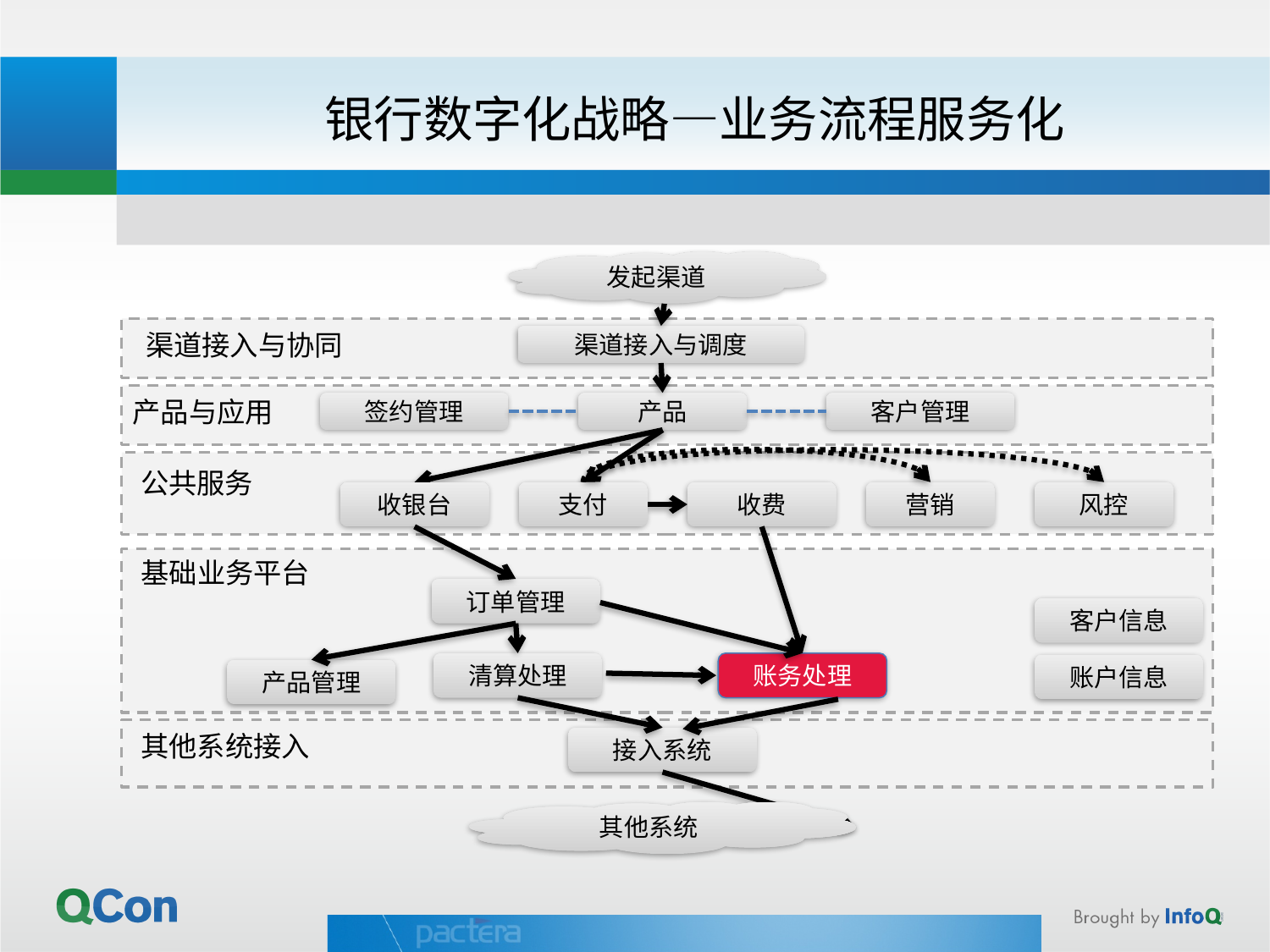

# 银行数字化战略—业务流程服务化
发起渠道

渠道接入与协同
渠道接入与调度

产品与应用
产品

公共服务
收银台
支付
收费
营销
风控

基础业务平台
订单管理
清算处理
账务处理
账户信息

其他系统接入
接入系统
其他系统
签约管理
客户管理
客户信息
产品管理